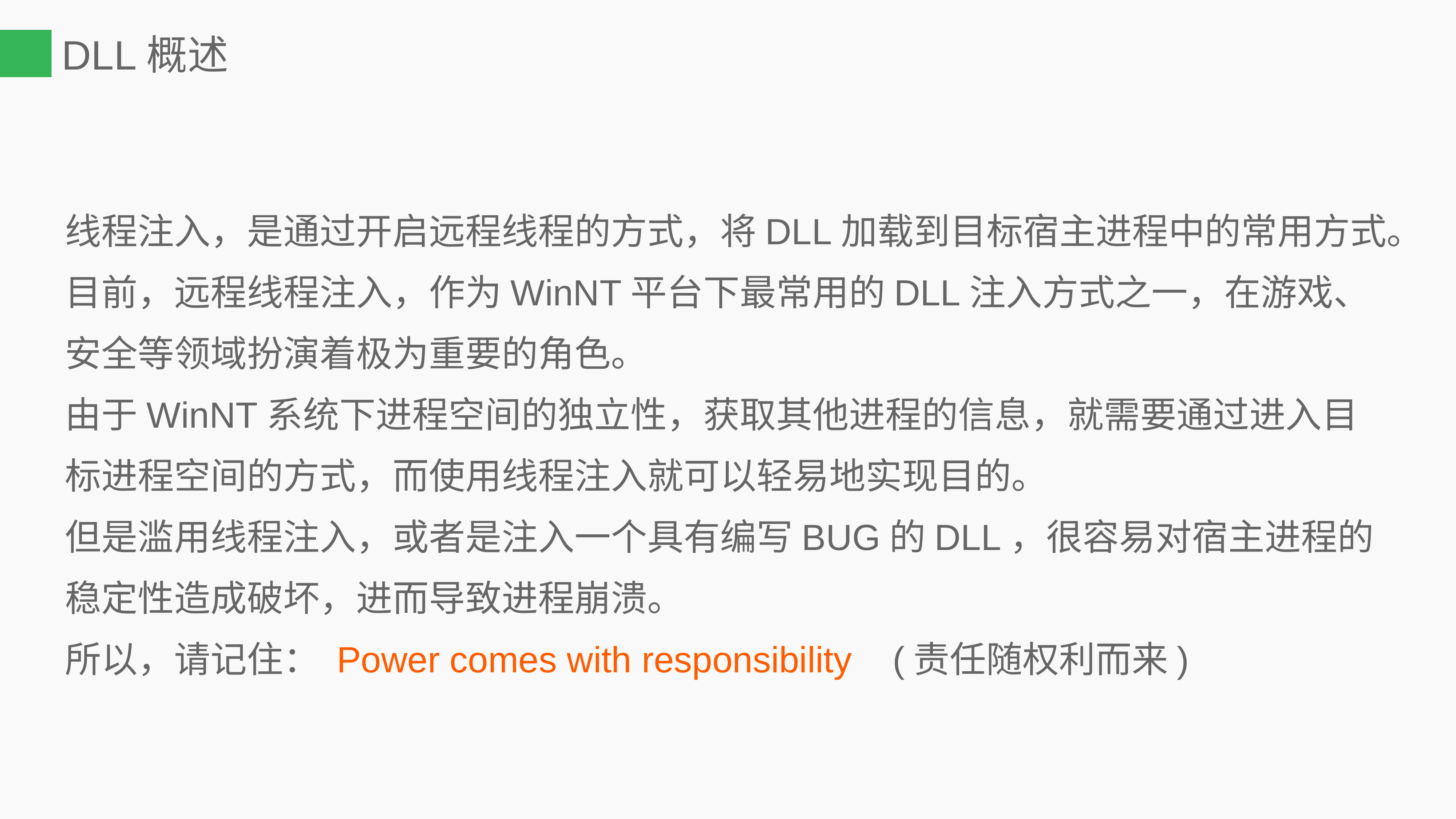

# DLL概述
线程注入，是通过开启远程线程的方式，将DLL加载到目标宿主进程中的常用方式。
目前，远程线程注入，作为WinNT平台下最常用的DLL注入方式之一，在游戏、安全等领域扮演着极为重要的角色。
由于WinNT系统下进程空间的独立性，获取其他进程的信息，就需要通过进入目标进程空间的方式，而使用线程注入就可以轻易地实现目的。
但是滥用线程注入，或者是注入一个具有编写BUG的DLL，很容易对宿主进程的稳定性造成破坏，进而导致进程崩溃。
所以，请记住： Power comes with responsibility    (责任随权利而来)